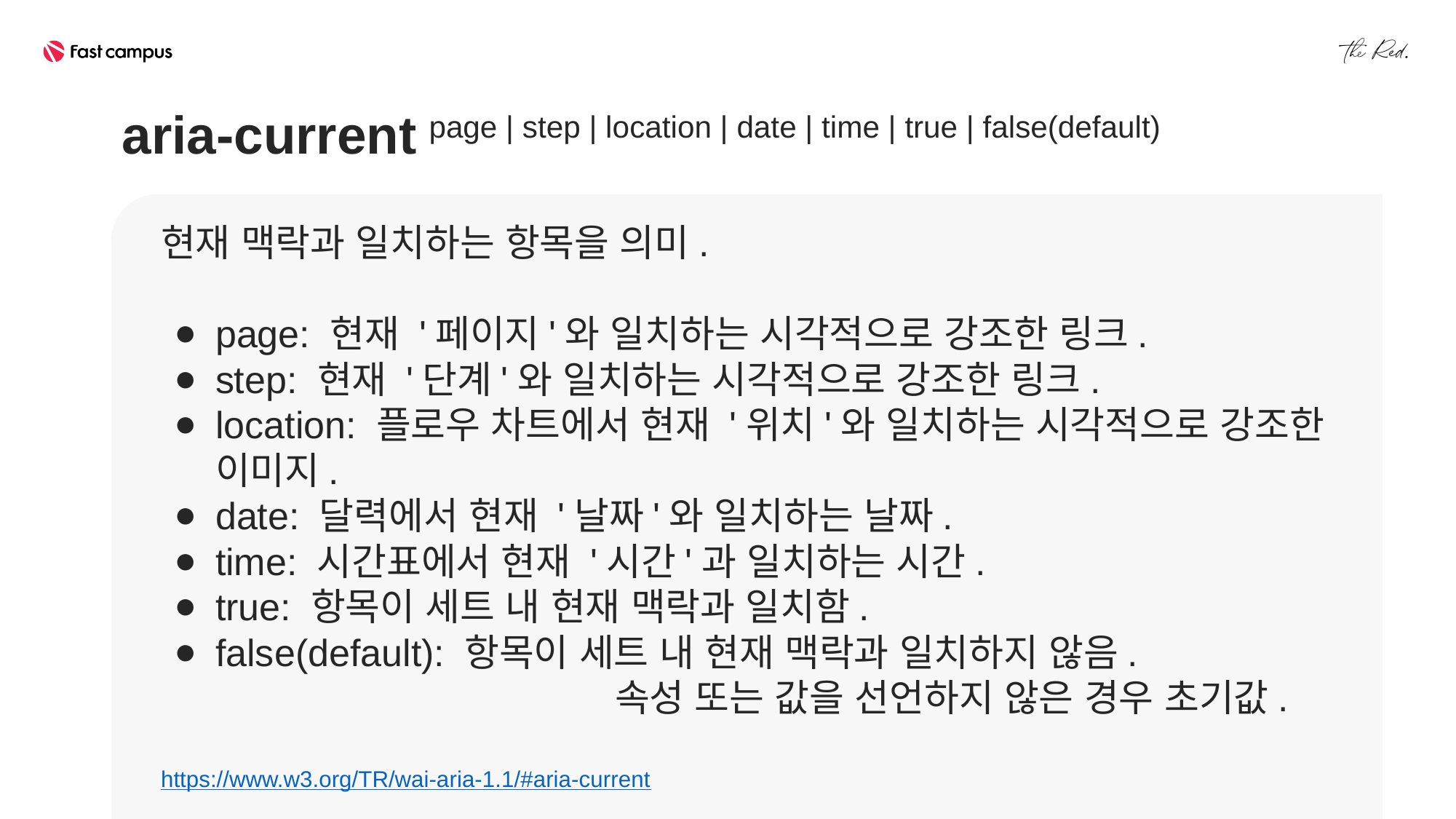

aria-current page | step | location | date | time | true | false(default)
현재 맥락과 일치하는 항목을 의미.

page: 현재 '페이지'와 일치하는 시각적으로 강조한 링크.
step: 현재 '단계'와 일치하는 시각적으로 강조한 링크.
location: 플로우 차트에서 현재 '위치'와 일치하는 시각적으로 강조한 이미지.
date: 달력에서 현재 '날짜'와 일치하는 날짜.
time: 시간표에서 현재 '시간'과 일치하는 시간.
true: 항목이 세트 내 현재 맥락과 일치함.
false(default): 항목이 세트 내 현재 맥락과 일치하지 않음.
                                     속성 또는 값을 선언하지 않은 경우 초기값.

https://www.w3.org/TR/wai-aria-1.1/#aria-current